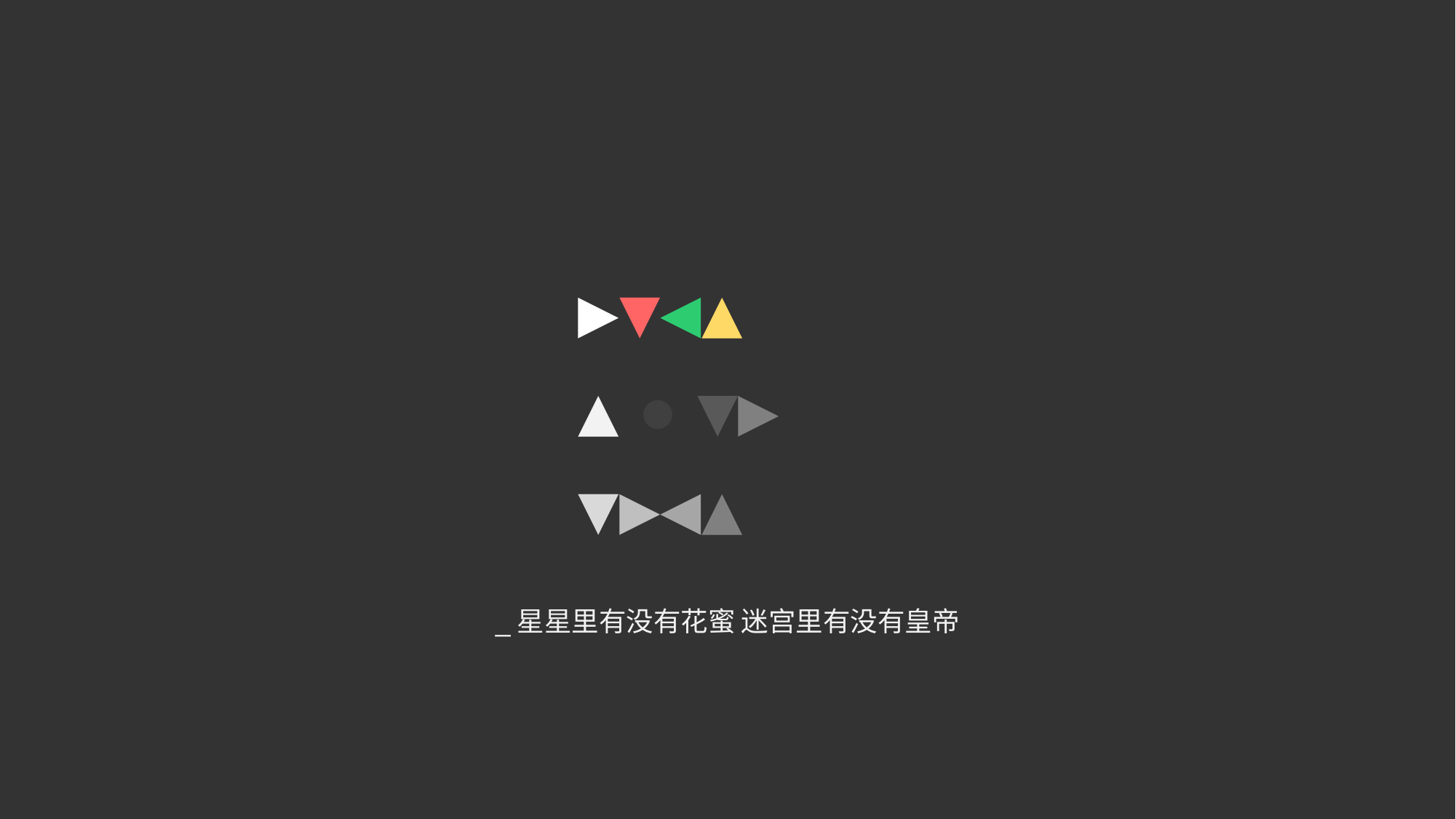

▸▾◂▴
▴ • ▾▸
▾▸◂▴

_星星里有没有花蜜 迷宫里有没有皇帝